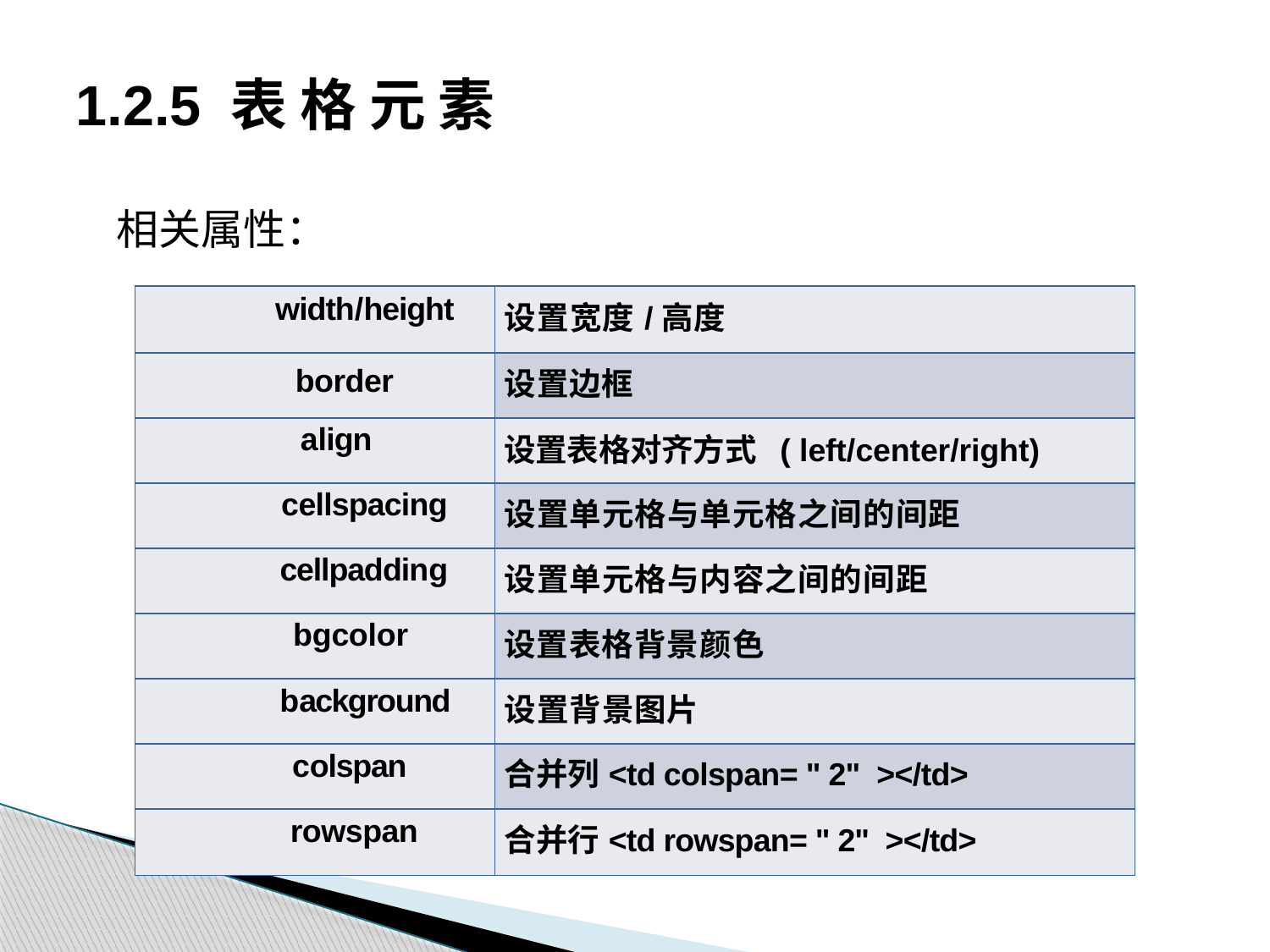

# 1.2.5 表 格 元 素
相关属性：
| width/height | 设置宽度/高度 |
| --- | --- |
| border | 设置边框 |
| align | 设置表格对齐方式 ( left/center/right) |
| cellspacing | 设置单元格与单元格之间的间距 |
| cellpadding | 设置单元格与内容之间的间距 |
| bgcolor | 设置表格背景颜色 |
| background | 设置背景图片 |
| colspan | 合并列<td colspan= " 2" ></td> |
| rowspan | 合并行<td rowspan= " 2" ></td> |